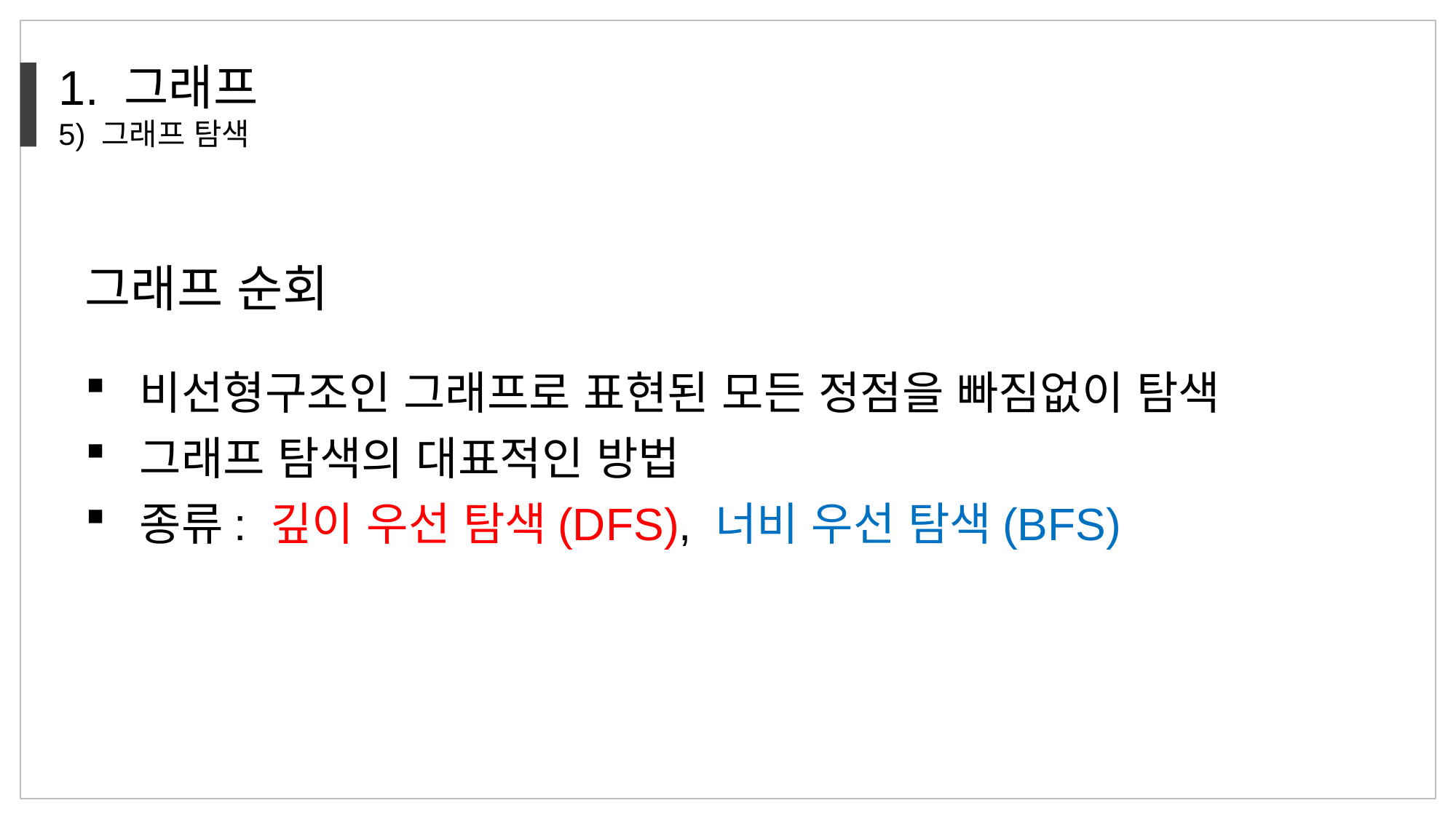

1. 그래프
5) 그래프 탐색

그래프 순회

비선형구조인 그래프로 표현된 모든 정점을 빠짐없이 탐색
그래프 탐색의 대표적인 방법
종류: 깊이 우선 탐색(DFS), 너비 우선 탐색(BFS)